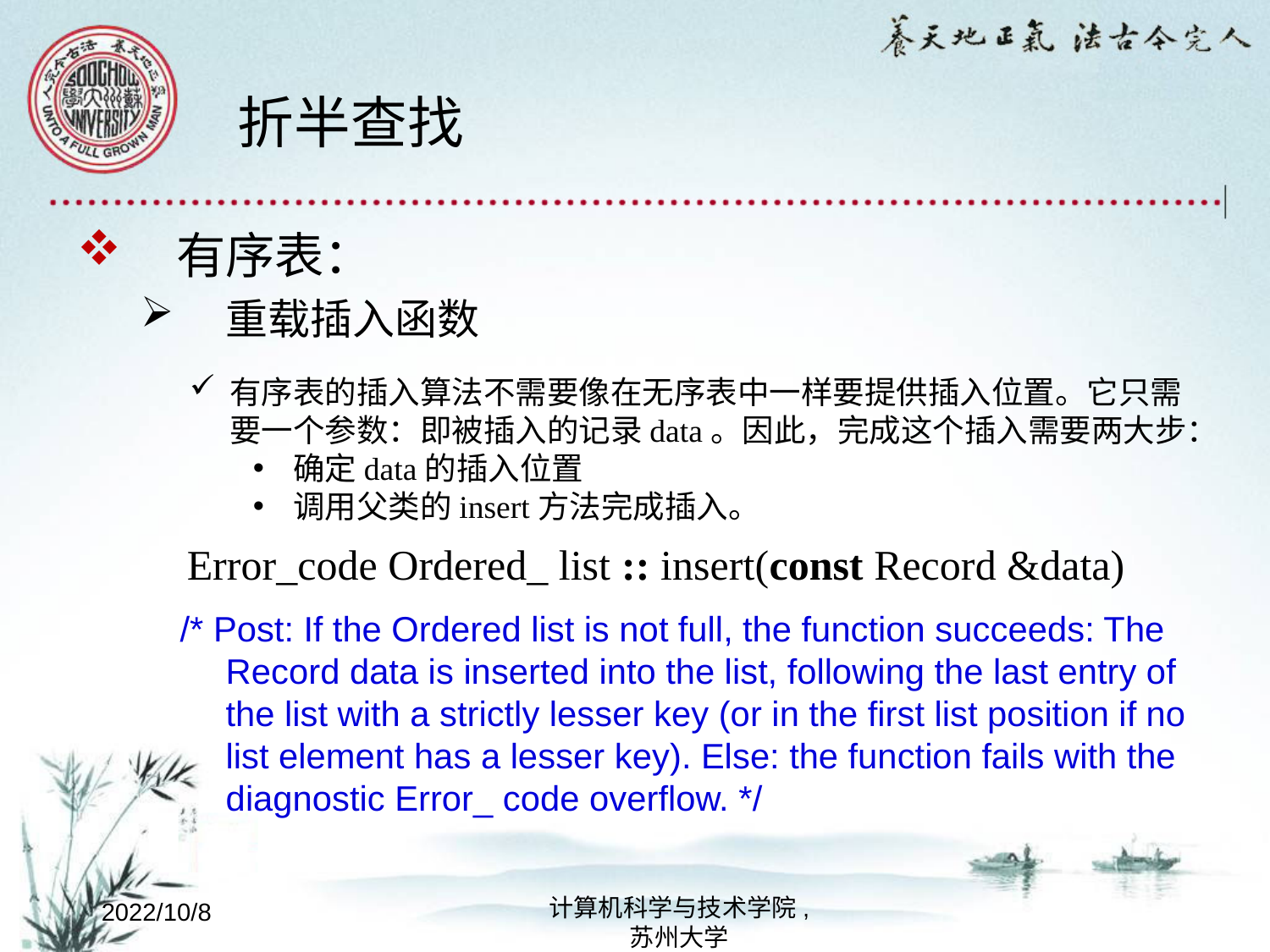

# 折半查找
有序表：
重载插入函数

	 Error_code Ordered_ list :: insert(const Record &data)
    /* Post: If the Ordered list is not full, the function succeeds: The Record data is inserted into the list, following the last entry of the list with a strictly lesser key (or in the first list position if no list element has a lesser key). Else: the function fails with the diagnostic Error_ code overflow. */
有序表的插入算法不需要像在无序表中一样要提供插入位置。它只需要一个参数：即被插入的记录data。因此，完成这个插入需要两大步：
确定data的插入位置
调用父类的insert方法完成插入。
计算机科学与技术学院,
苏州大学
2022/10/8